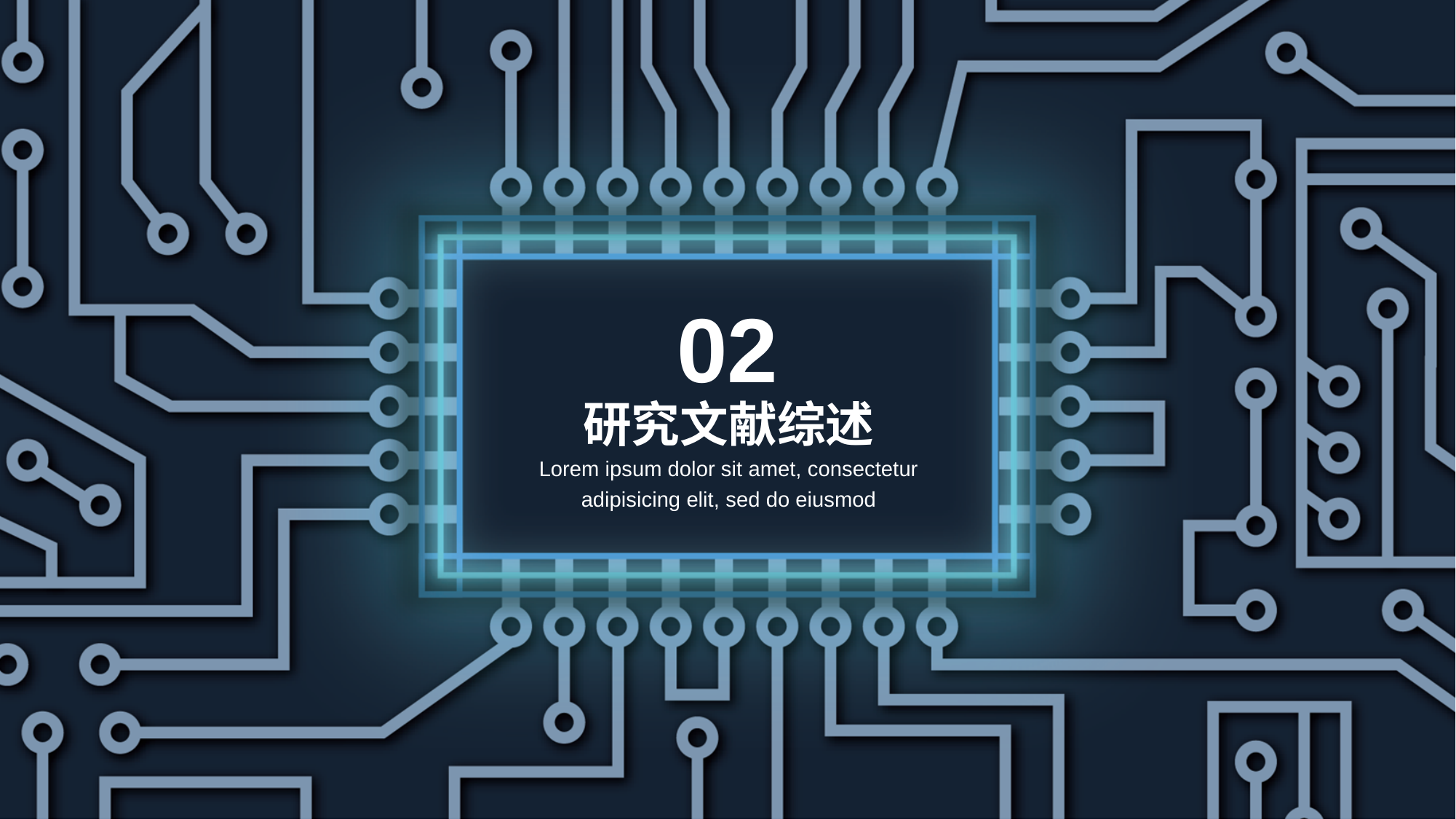

02
研究文献综述
Lorem ipsum dolor sit amet, consectetur adipisicing elit, sed do eiusmod